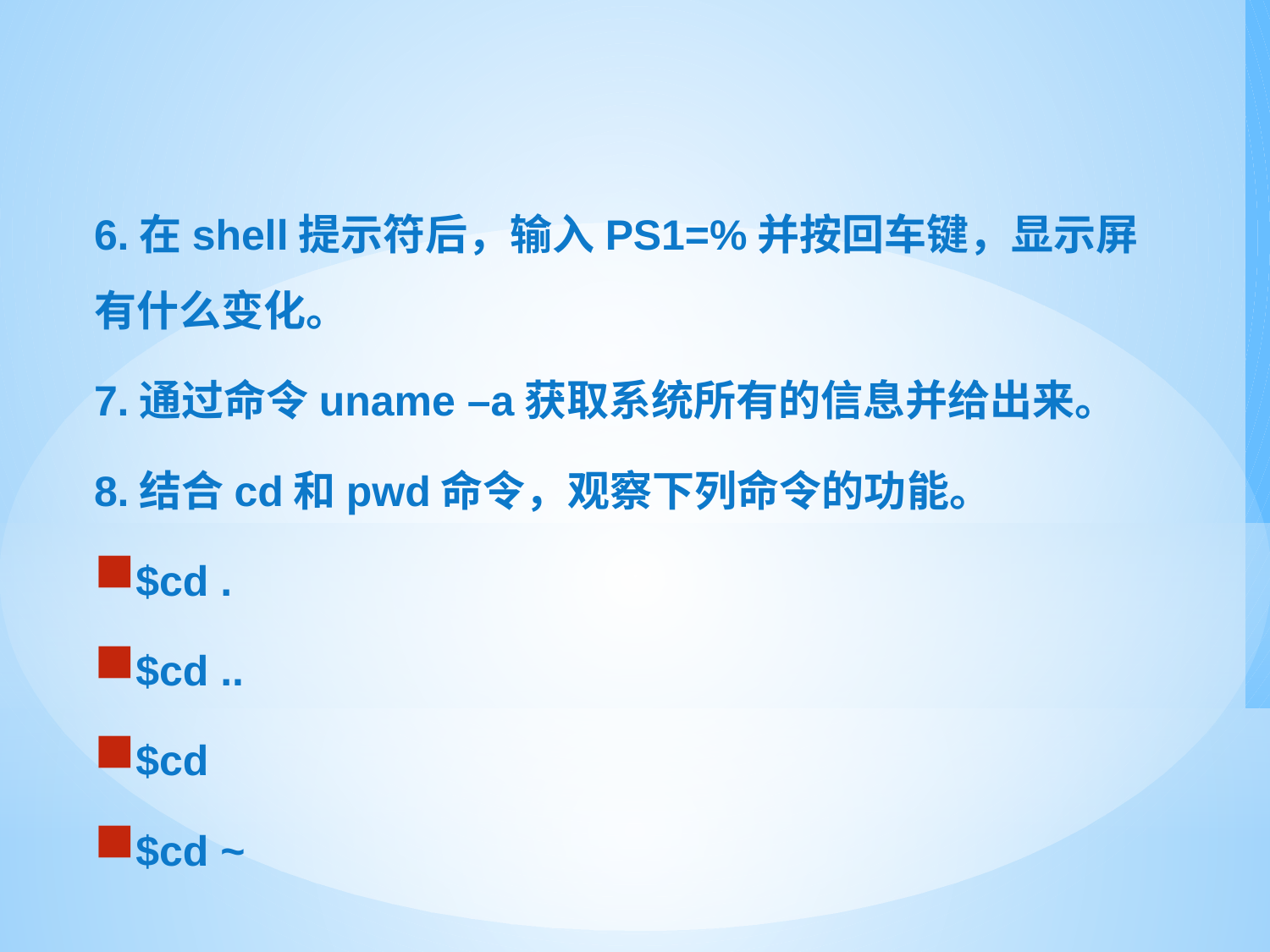

#
6.在shell提示符后，输入PS1=%并按回车键，显示屏有什么变化。
7.通过命令uname –a获取系统所有的信息并给出来。
8.结合cd和pwd命令，观察下列命令的功能。
$cd .
$cd ..
$cd
$cd ~